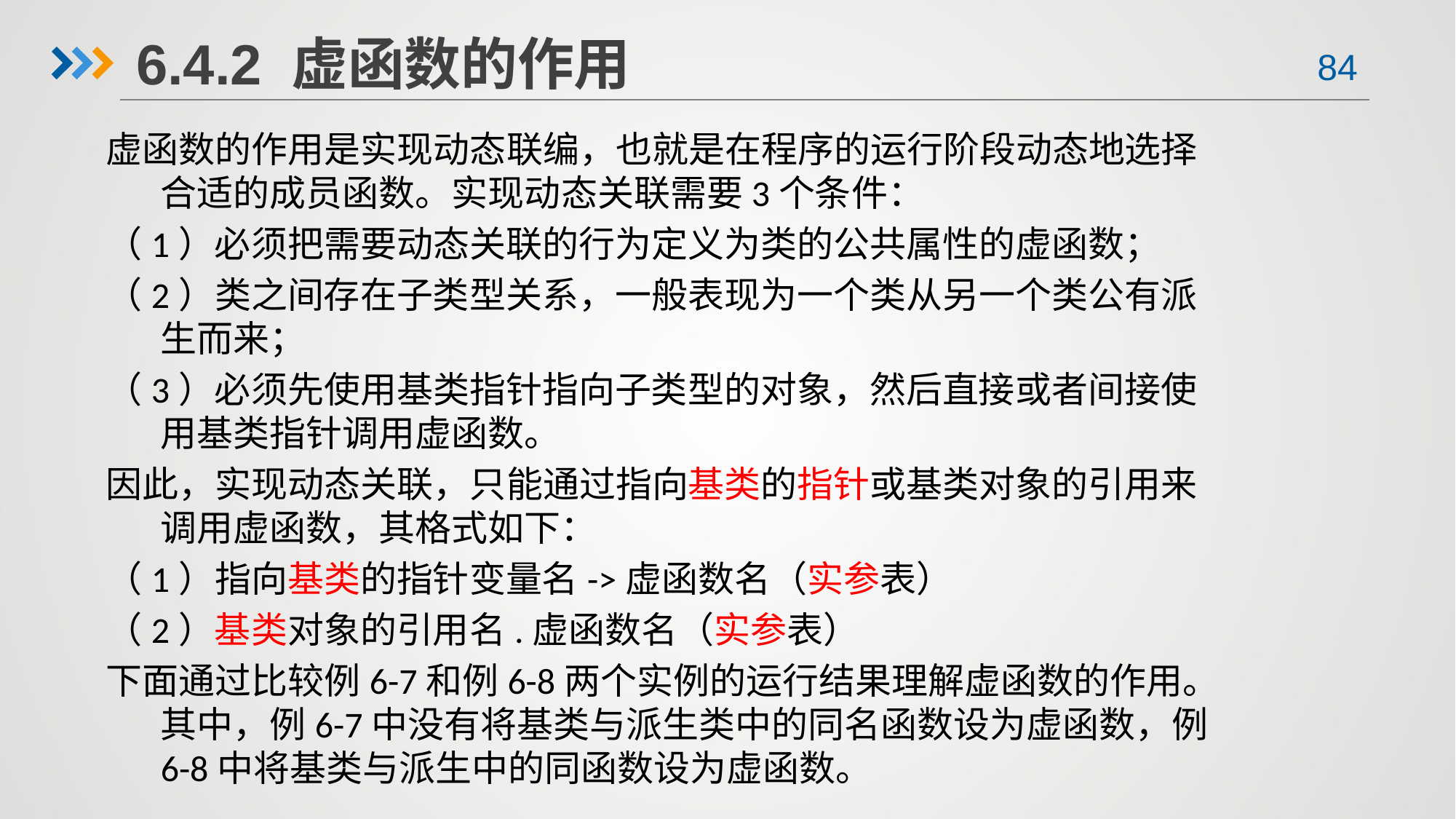

6.4.2 虚函数的作用
虚函数的作用是实现动态联编，也就是在程序的运行阶段动态地选择合适的成员函数。实现动态关联需要3个条件：
（1）必须把需要动态关联的行为定义为类的公共属性的虚函数；
（2）类之间存在子类型关系，一般表现为一个类从另一个类公有派生而来；
（3）必须先使用基类指针指向子类型的对象，然后直接或者间接使用基类指针调用虚函数。
因此，实现动态关联，只能通过指向基类的指针或基类对象的引用来调用虚函数，其格式如下：
（1）指向基类的指针变量名->虚函数名（实参表）
（2）基类对象的引用名.虚函数名（实参表）
下面通过比较例6-7和例6-8两个实例的运行结果理解虚函数的作用。其中，例6-7中没有将基类与派生类中的同名函数设为虚函数，例6-8中将基类与派生中的同函数设为虚函数。